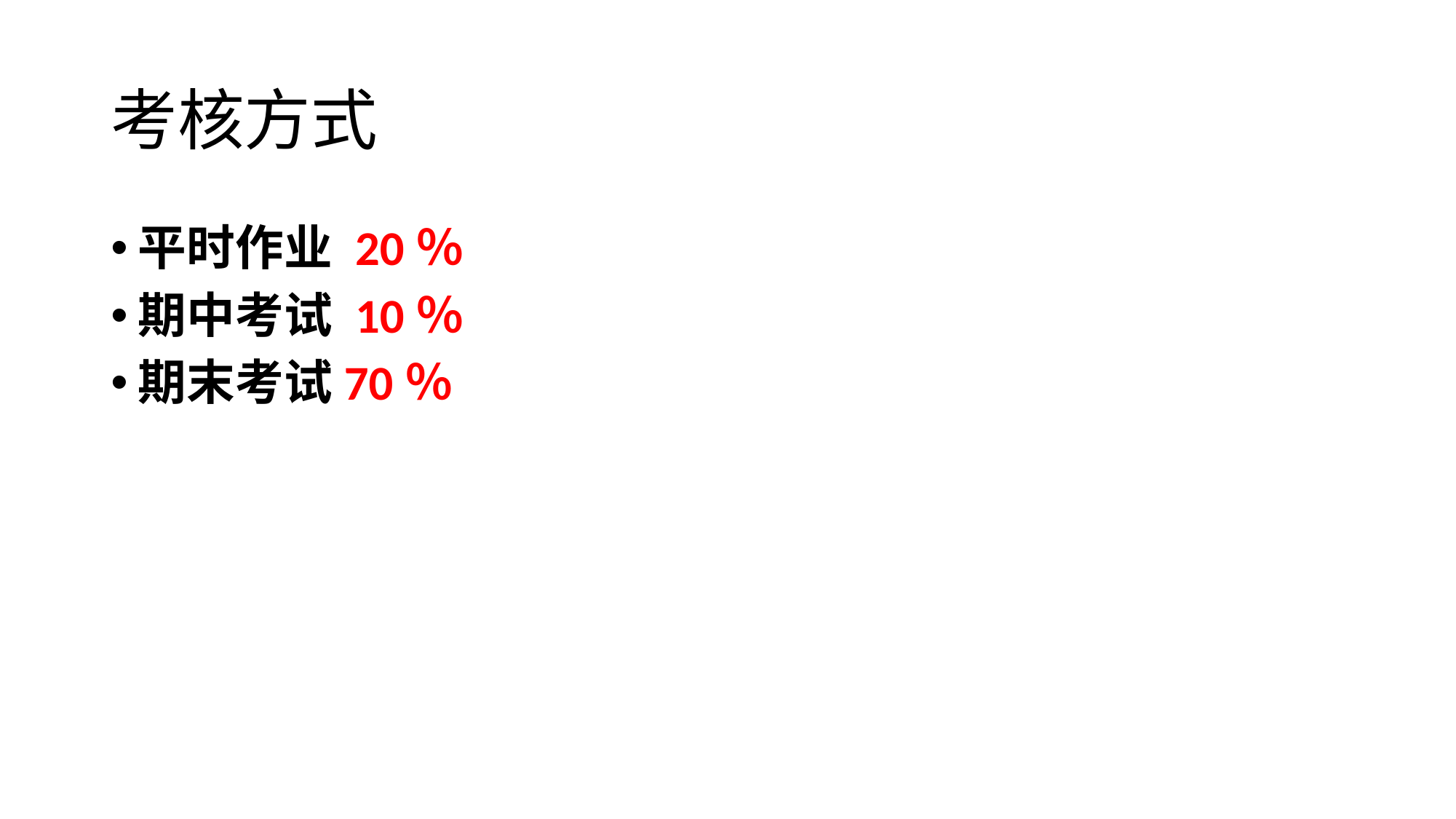

# 考核方式
平时作业 20％
期中考试 10％
期末考试70％